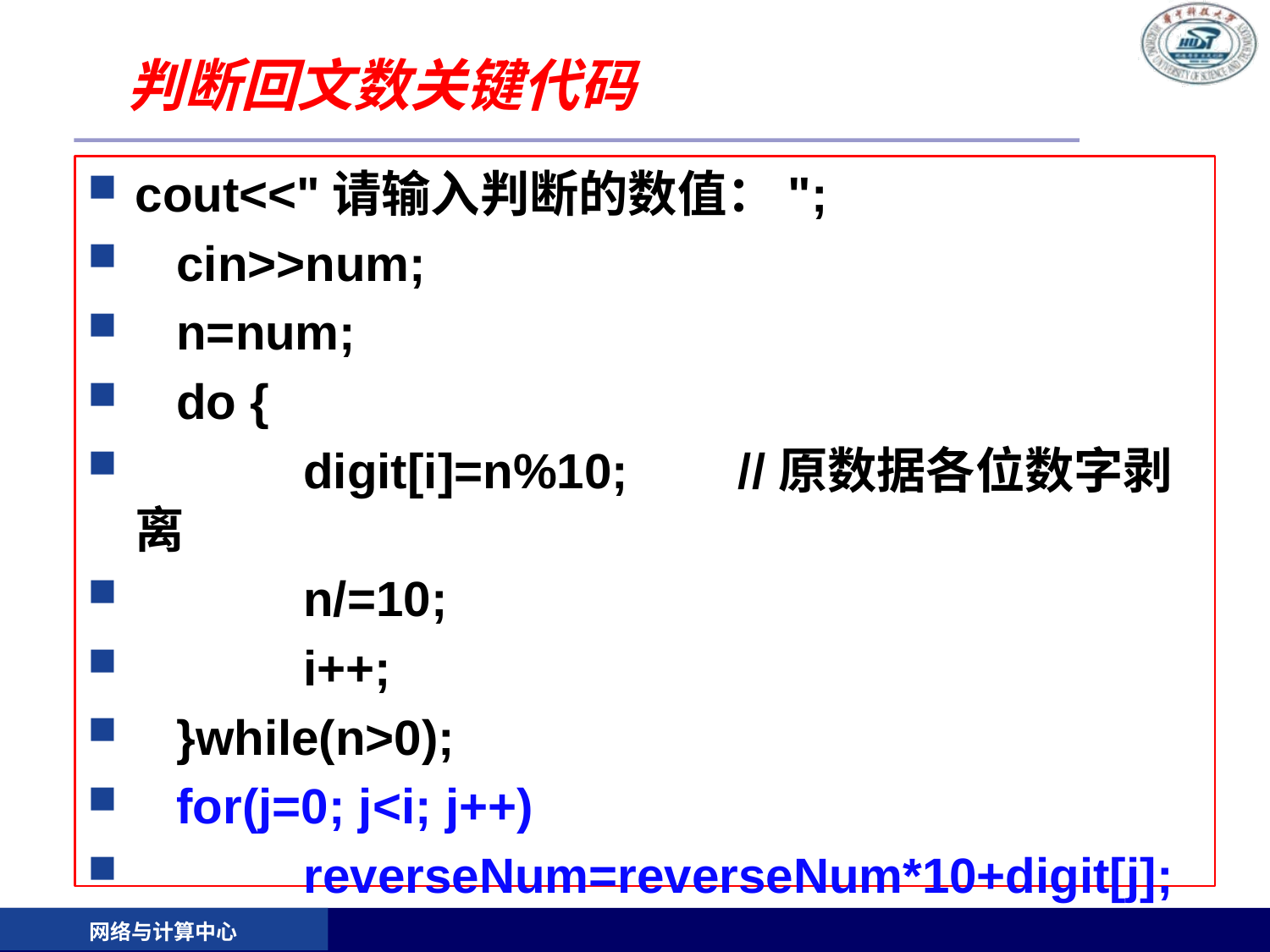

# 判断回文数关键代码
cout<<"请输入判断的数值：";
   cin>>num;
   n=num;
   do {
	   digit[i]=n%10;        //原数据各位数字剥离
	   n/=10;
	   i++;
   }while(n>0);
   for(j=0; j<i; j++)
	   reverseNum=reverseNum*10+digit[j];
网络与计算中心